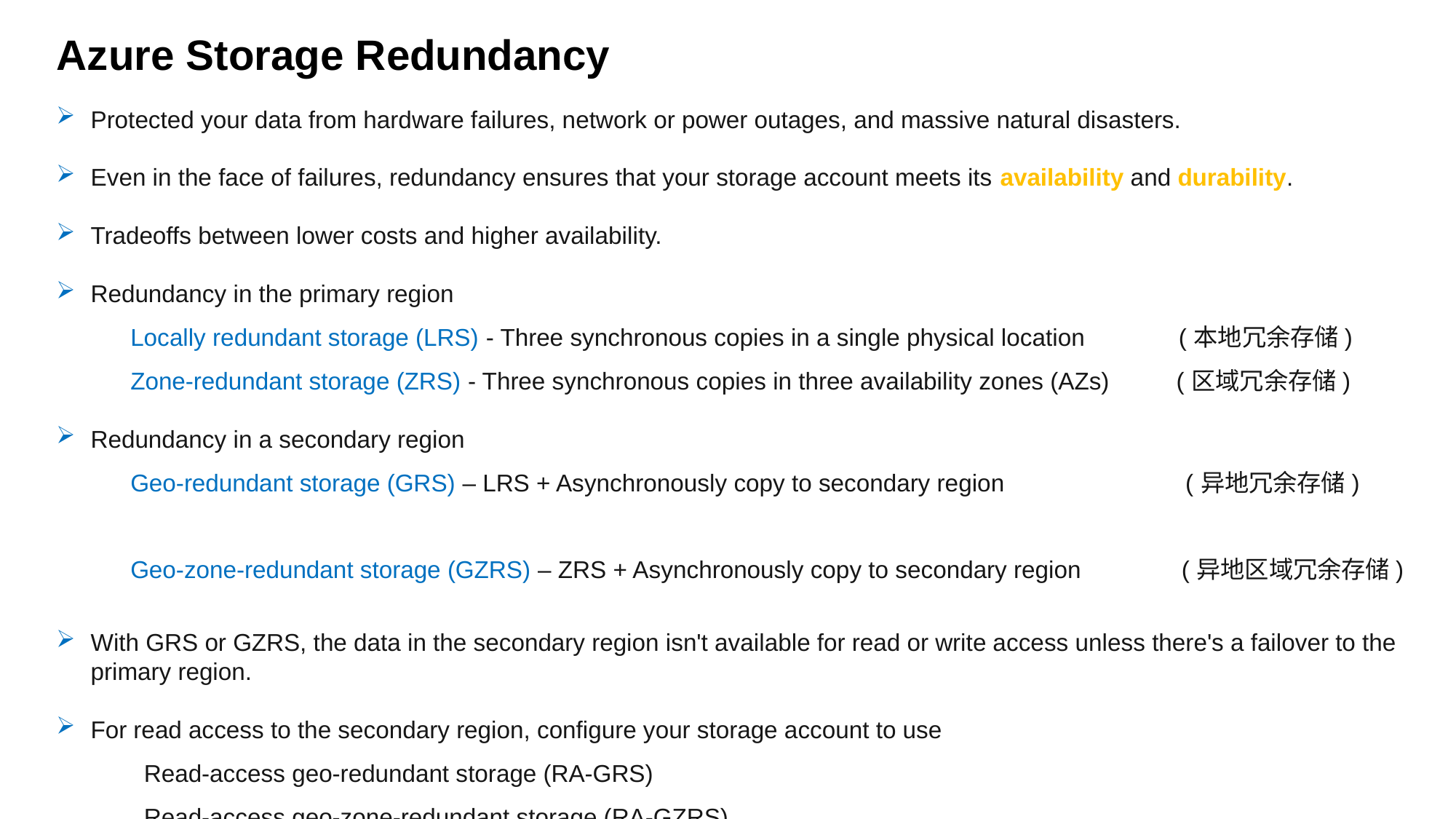

Azure Storage Redundancy
Protected your data from hardware failures, network or power outages, and massive natural disasters.

Even in the face of failures, redundancy ensures that your storage account meets its availability and durability.

Tradeoffs between lower costs and higher availability.

Redundancy in the primary region
           Locally redundant storage (LRS) - Three synchronous copies in a single physical location              (本地冗余存储)
           Zone-redundant storage (ZRS) - Three synchronous copies in three availability zones (AZs)          (区域冗余存储)

Redundancy in a secondary region
           Geo-redundant storage (GRS) – LRS + Asynchronously copy to secondary region                           (异地冗余存储)
           Geo-zone-redundant storage (GZRS) – ZRS + Asynchronously copy to secondary region               (异地区域冗余存储)

With GRS or GZRS, the data in the secondary region isn't available for read or write access unless there's a failover to the primary region.

For read access to the secondary region, configure your storage account to use
             Read-access geo-redundant storage (RA-GRS)
             Read-access geo-zone-redundant storage (RA-GZRS)